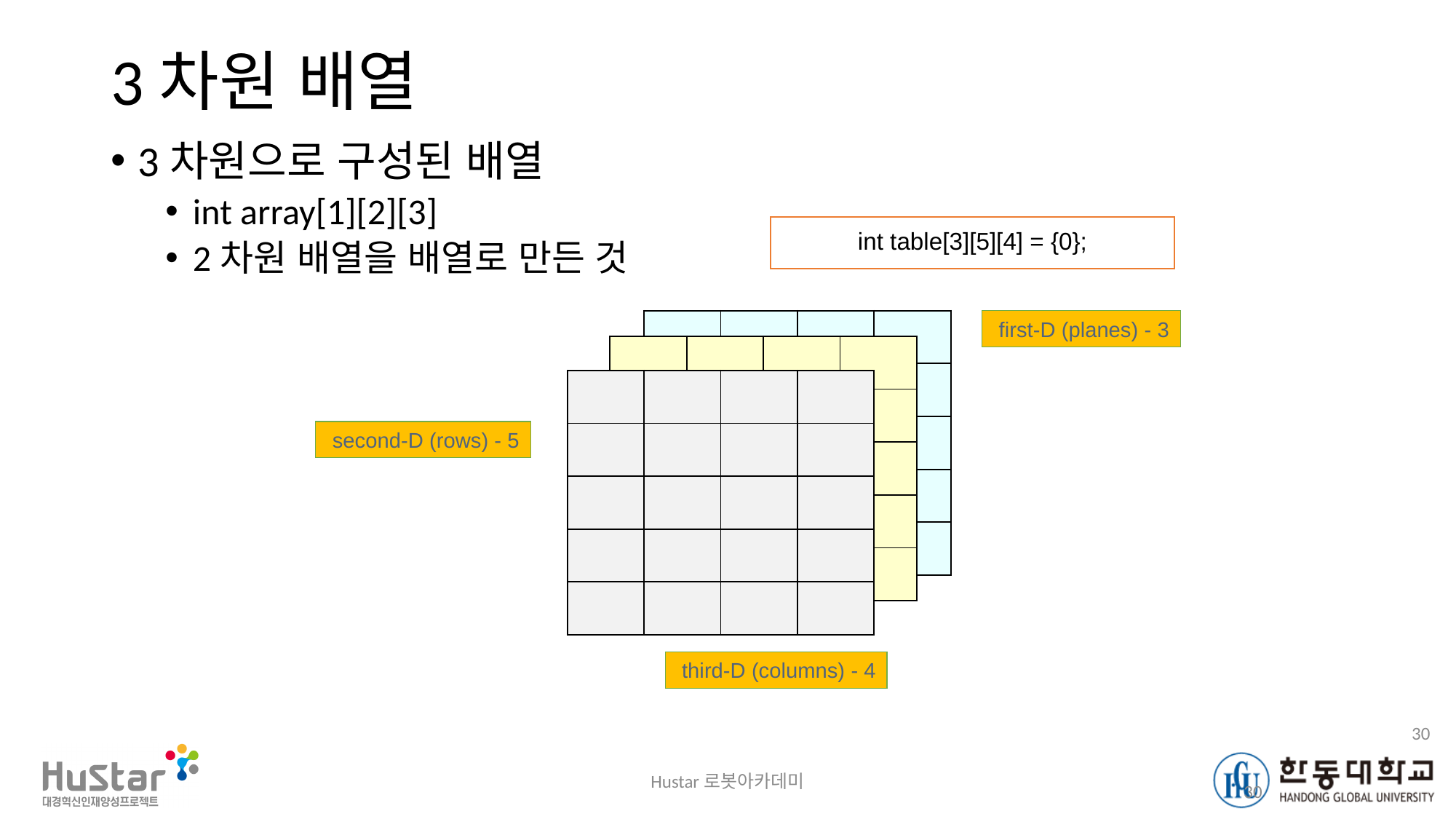

# 3차원 배열
3차원으로 구성된 배열
int array[1][2][3]
2차원 배열을 배열로 만든 것
int table[3][5][4] = {0};
|  |  |  |  |
| --- | --- | --- | --- |
|  |  |  |  |
|  |  |  |  |
|  |  |  |  |
|  |  |  |  |
 first-D (planes) - 3
|  |  |  |  |
| --- | --- | --- | --- |
|  |  |  |  |
|  |  |  |  |
|  |  |  |  |
|  |  |  |  |
|  |  |  |  |
| --- | --- | --- | --- |
|  |  |  |  |
|  |  |  |  |
|  |  |  |  |
|  |  |  |  |
 second-D (rows) - 5
 third-D (columns) - 4
30
Hustar로봇아카데미
30